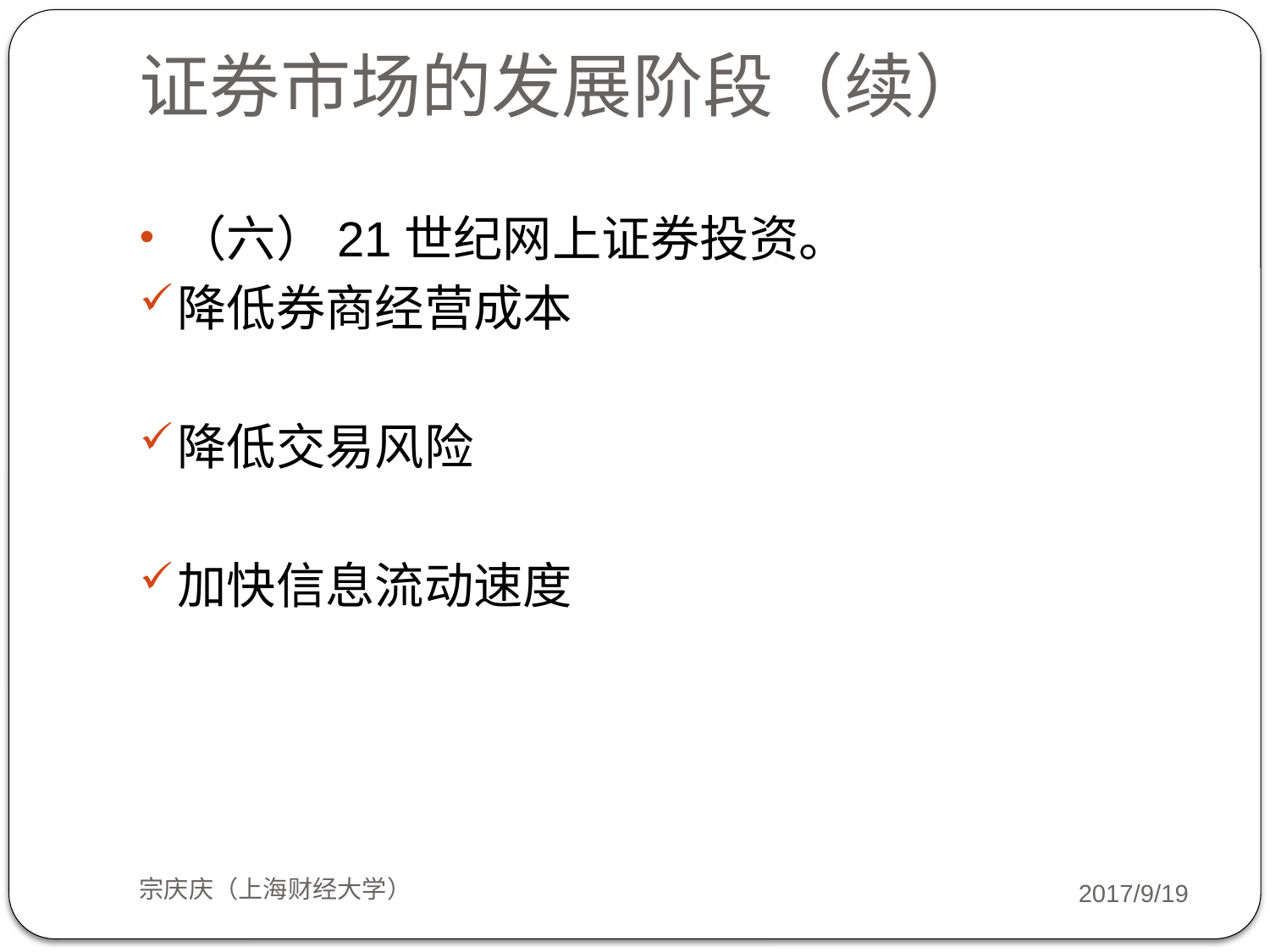

# 证券市场的发展阶段（续）
（六）21世纪网上证券投资。
降低券商经营成本

降低交易风险

加快信息流动速度
宗庆庆（上海财经大学）
2017/9/19